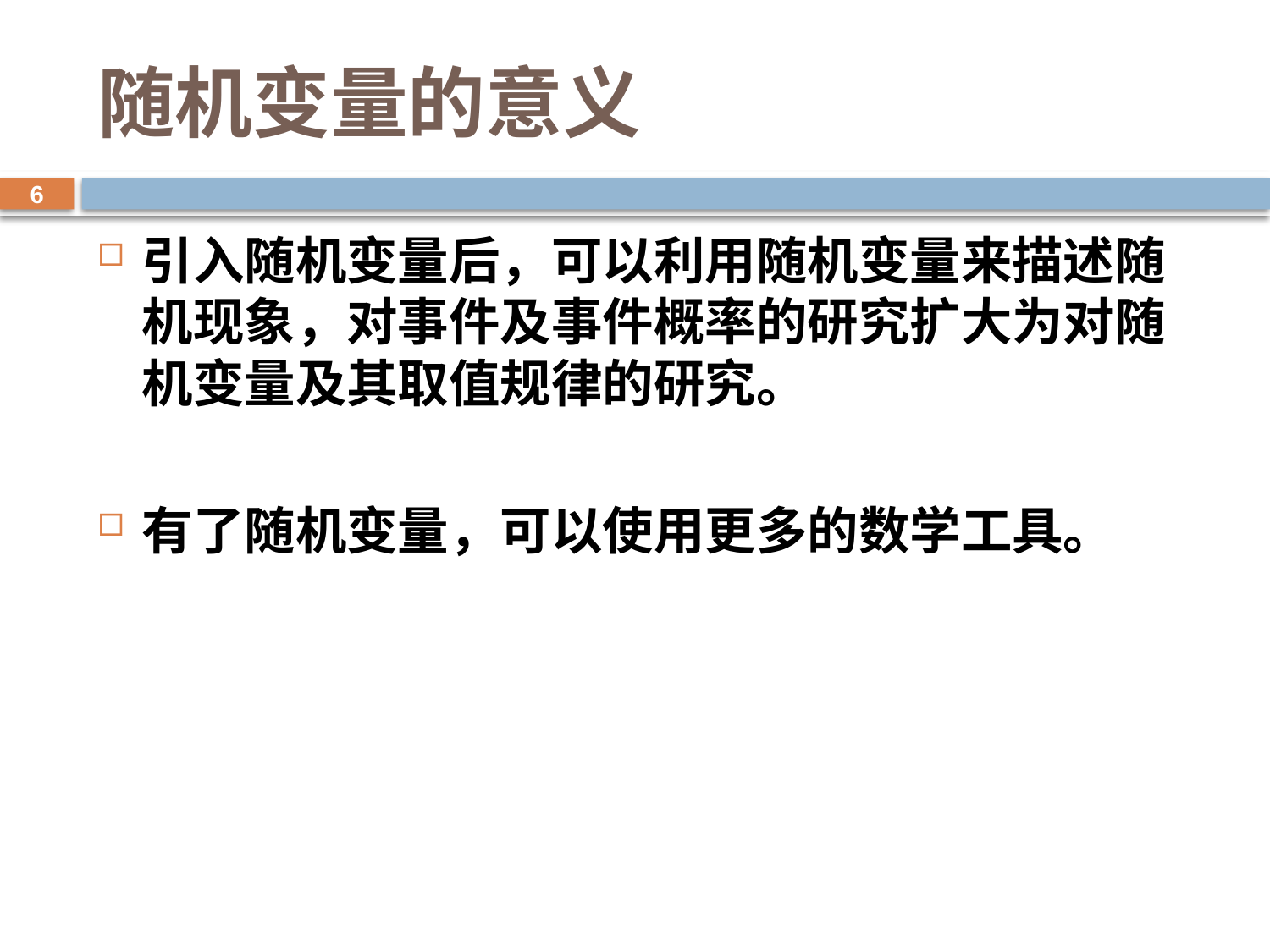

# 随机变量的意义
6
引入随机变量后，可以利用随机变量来描述随机现象，对事件及事件概率的研究扩大为对随机变量及其取值规律的研究。

有了随机变量，可以使用更多的数学工具。